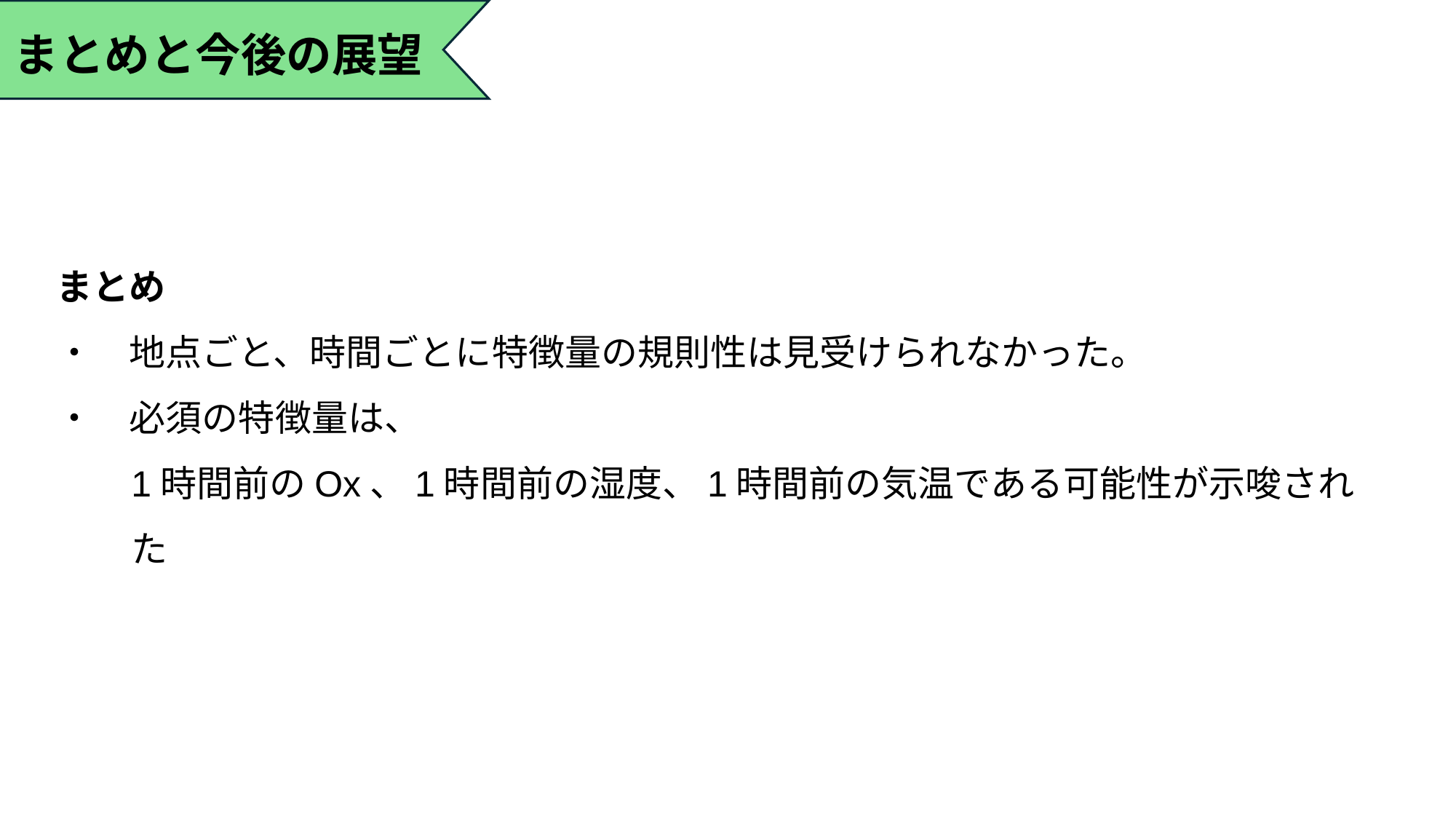

まとめと今後の展望
まとめ
・　地点ごと、時間ごとに特徴量の規則性は見受けられなかった。
・　必須の特徴量は、
1時間前のOx、1時間前の湿度、1時間前の気温である可能性が示唆された